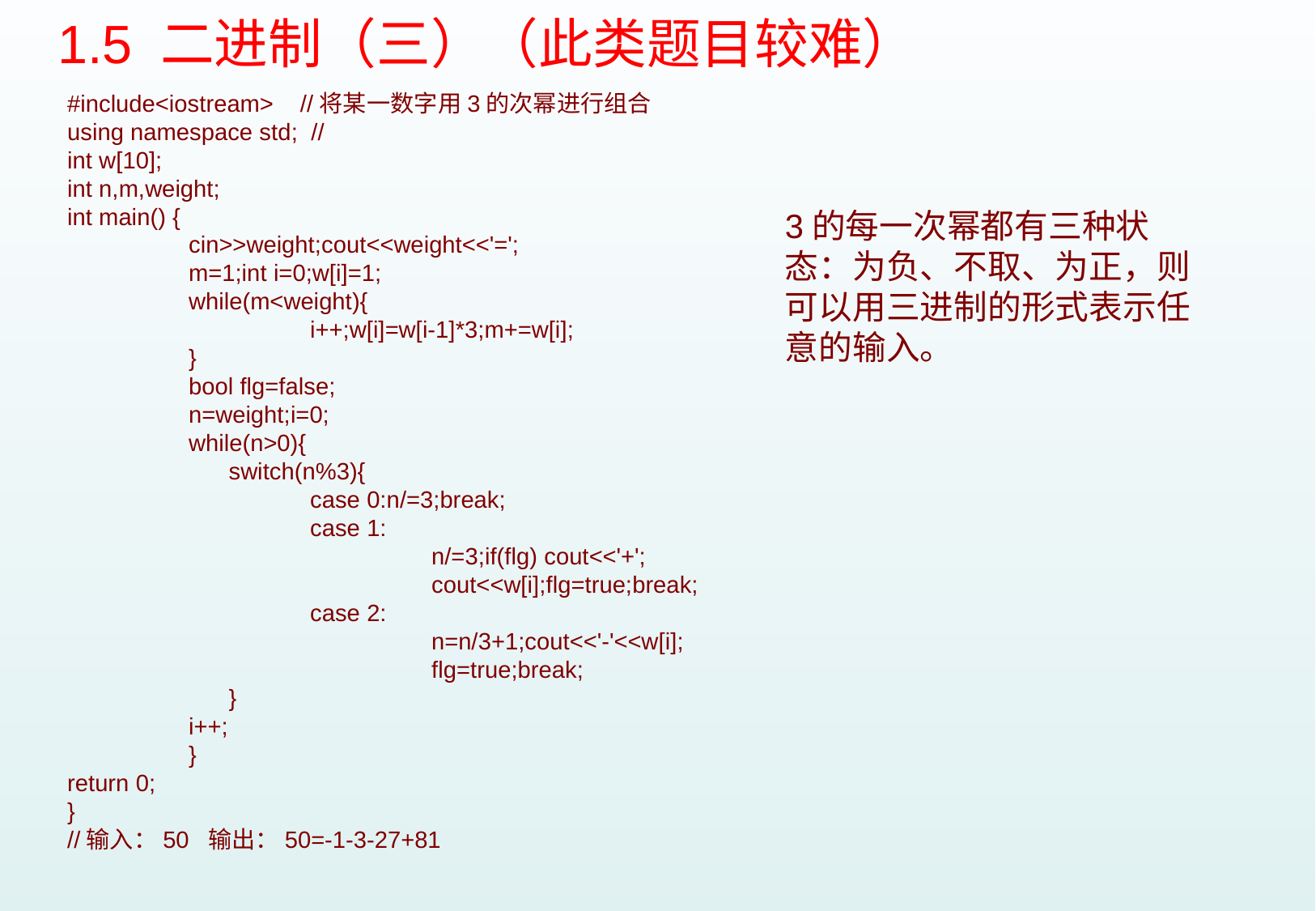

一、时空间复杂度（对渐进复杂度的理解）
07：19
08：
09：
10：
11：6
12：11、20
13：7、15、19
14：
15：10
16：14

二、算法（还是以考察算法的时间复杂度为主  排序+查找+最短路+最小最大生成）

07：20
08：5、10
09：8、19
10：13、17
11：7、9、17、19
12：5、7
13：3、9、14、16、17
14：7、12、14、15
15：11、12、14
16：13、15、18

三、数据结构（链表、队列、栈、树、图、哈希表）
07：2、7、9、14
08：4、6、8、16、18
09：5、6、7、9、16、17、18
10：7、9、11、15、19
11：3、5、11
12：12、13、15、16
13：5、6、8、11、18
14：6、11、13、19
15：5、6、7、8、9、13、19、20
16：5、6、7、8、12

四、逻辑运算
07：6、11、12
08：13
09：
10：3
11：12
12：17
13：
14：16
15：
16：

五、二进制编码、进制转换、奇怪的数学题
07：5、8、13
08：3、7、15
09：3、4
10：1、2、5、14
11：1、2、13、15、18
12：18
13：1、2、13
14：2、3、9、10、20
15：1、3、4
16：2、3、4、10、11、19

六、计算机知识（计算机发展历史、大学计算机专业课（计组+操作系统+网络）、联赛规则和历史）
07：1、3、4、10、15、16、17、18
08：1、2、9、11、12、14、17、19、20
09：1、2、10、11、12、13、14、15、20
10：4、6、8、10、12、16、18、20
11：4、8、10、14、16、20
12：1、2、3、4、6、8、9、10、14、19
13：4、10、12、20
14：1、4、5、8、17、18
15：2、15、16、17、18
16：1、9、16、17、20
1.5 二进制（三）（此类题目较难）
#include<iostream>    //将某一数字用3的次幂进行组合
using namespace std;  //
int w[10];
int n,m,weight;
int main() {
	cin>>weight;cout<<weight<<'=';
	m=1;int i=0;w[i]=1;
	while(m<weight){
		i++;w[i]=w[i-1]*3;m+=w[i];
	}
	bool flg=false;
	n=weight;i=0;
	while(n>0){
	      switch(n%3){
		case 0:n/=3;break;
		case 1:
			n/=3;if(flg) cout<<'+';
			cout<<w[i];flg=true;break;
		case 2:
			n=n/3+1;cout<<'-'<<w[i];
			flg=true;break;
	      }
	i++;
	}
return 0;
}
//输入：50  输出：50=-1-3-27+81
3的每一次幂都有三种状态：为负、不取、为正，则可以用三进制的形式表示任意的输入。